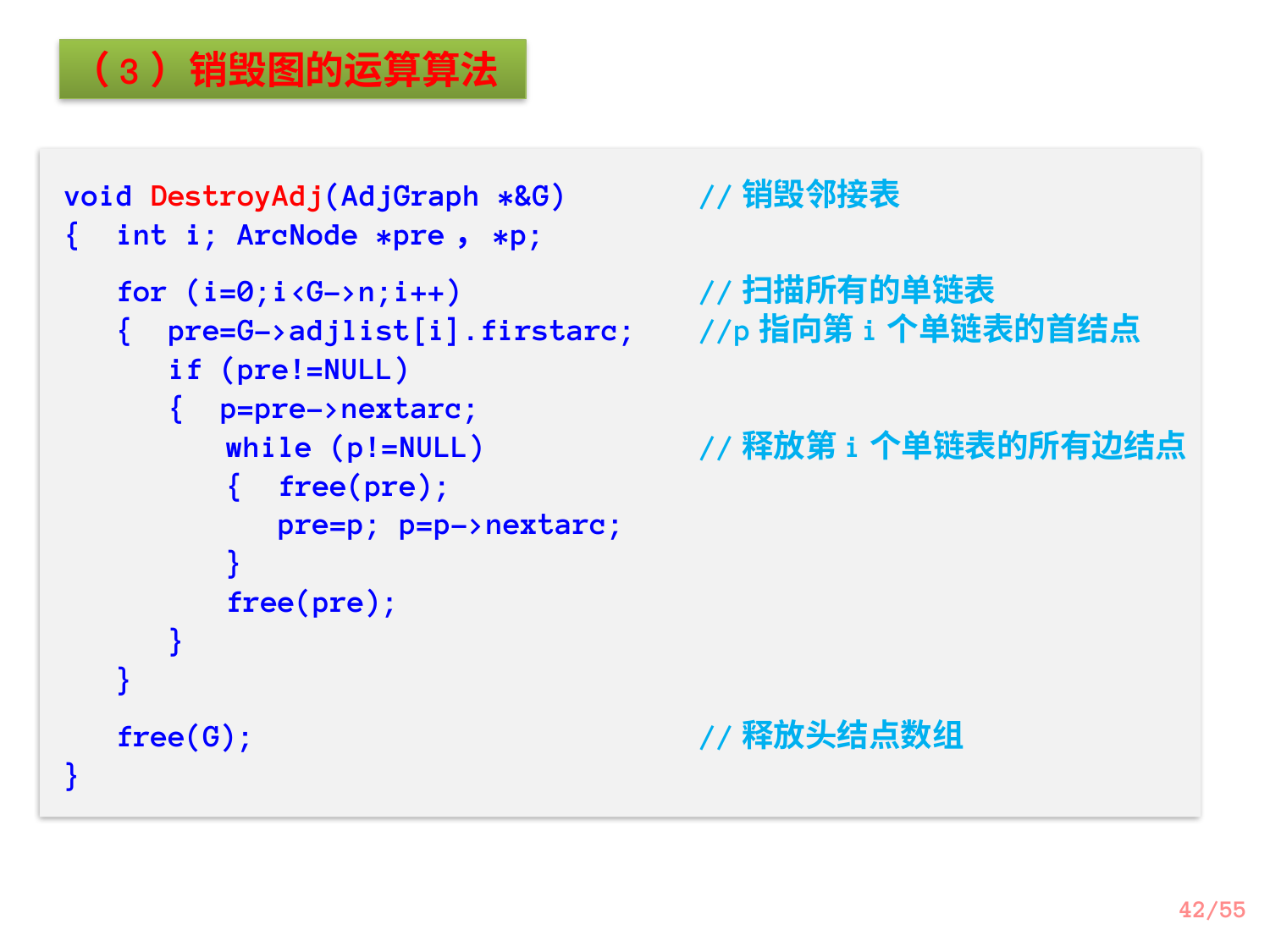

（3）销毁图的运算算法
void DestroyAdj(AdjGraph *&G)   	//销毁邻接表
{  int i; ArcNode *pre，*p;
   for (i=0;i<G->n;i++)		//扫描所有的单链表
   {  pre=G->adjlist[i].firstarc;	//p指向第i个单链表的首结点
      if (pre!=NULL)
      {  p=pre->nextarc;
	  while (p!=NULL)		//释放第i个单链表的所有边结点
	  {  free(pre);
	     pre=p; p=p->nextarc;
	  }
	  free(pre);
      }
   }
   free(G);				//释放头结点数组
}
42/55